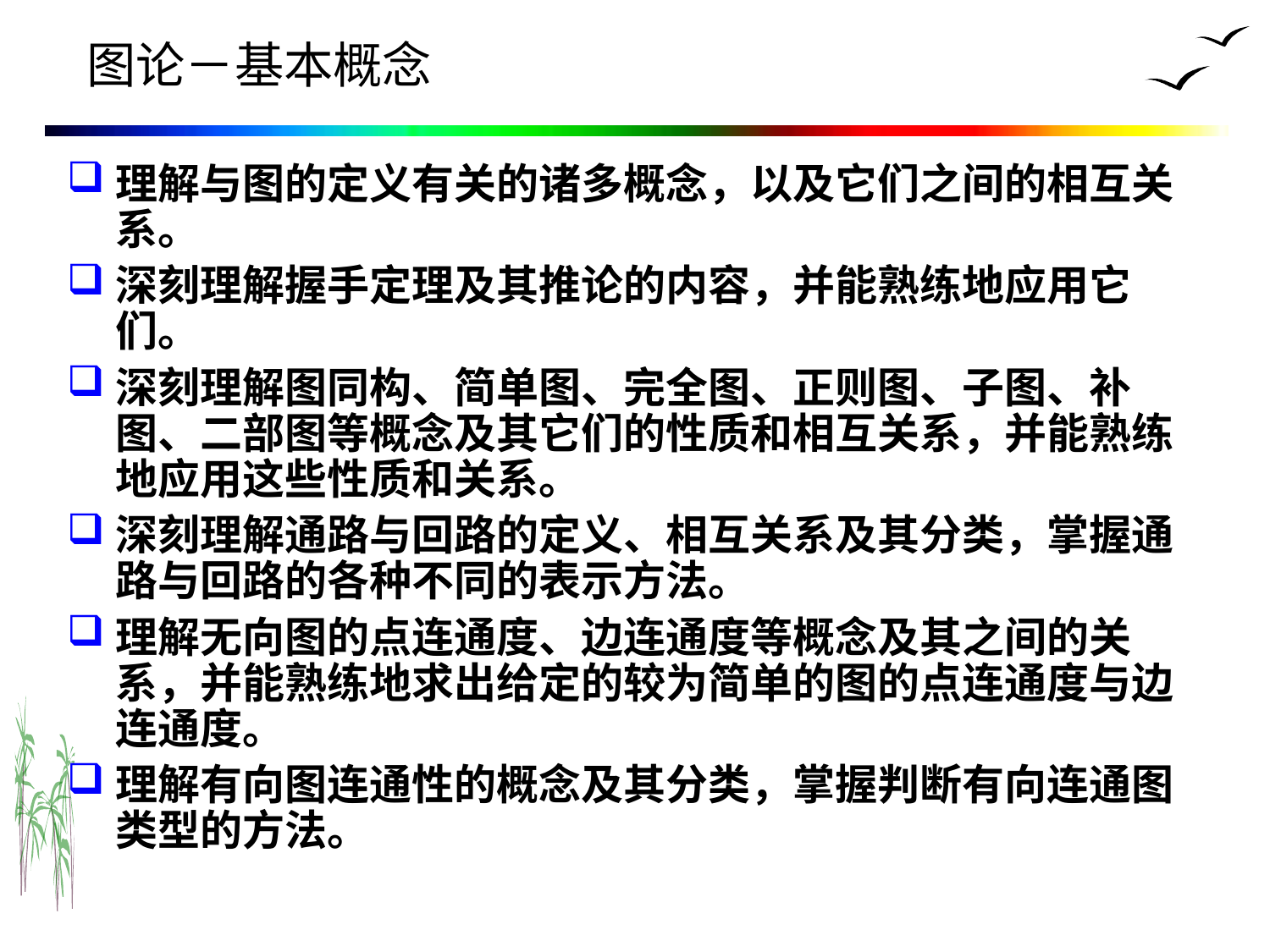

# 图论－基本概念
理解与图的定义有关的诸多概念，以及它们之间的相互关系。
深刻理解握手定理及其推论的内容，并能熟练地应用它们。
深刻理解图同构、简单图、完全图、正则图、子图、补图、二部图等概念及其它们的性质和相互关系，并能熟练地应用这些性质和关系。
深刻理解通路与回路的定义、相互关系及其分类，掌握通路与回路的各种不同的表示方法。
理解无向图的点连通度、边连通度等概念及其之间的关系，并能熟练地求出给定的较为简单的图的点连通度与边连通度。
理解有向图连通性的概念及其分类，掌握判断有向连通图类型的方法。